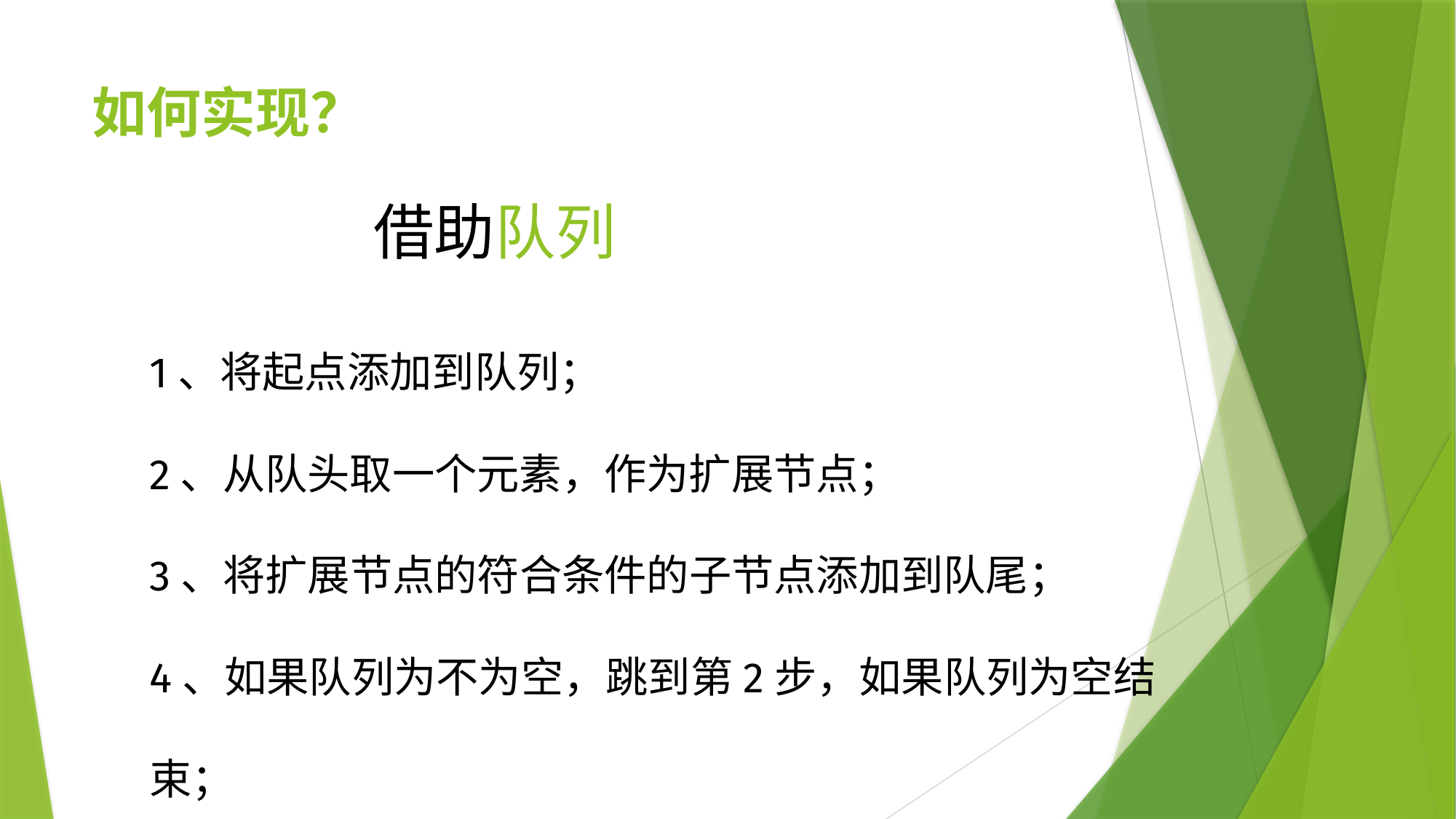

# 如何实现？
借助队列
1、将起点添加到队列；
2、从队头取一个元素，作为扩展节点；
3、将扩展节点的符合条件的子节点添加到队尾；
4、如果队列为不为空，跳到第2步，如果队列为空结束；